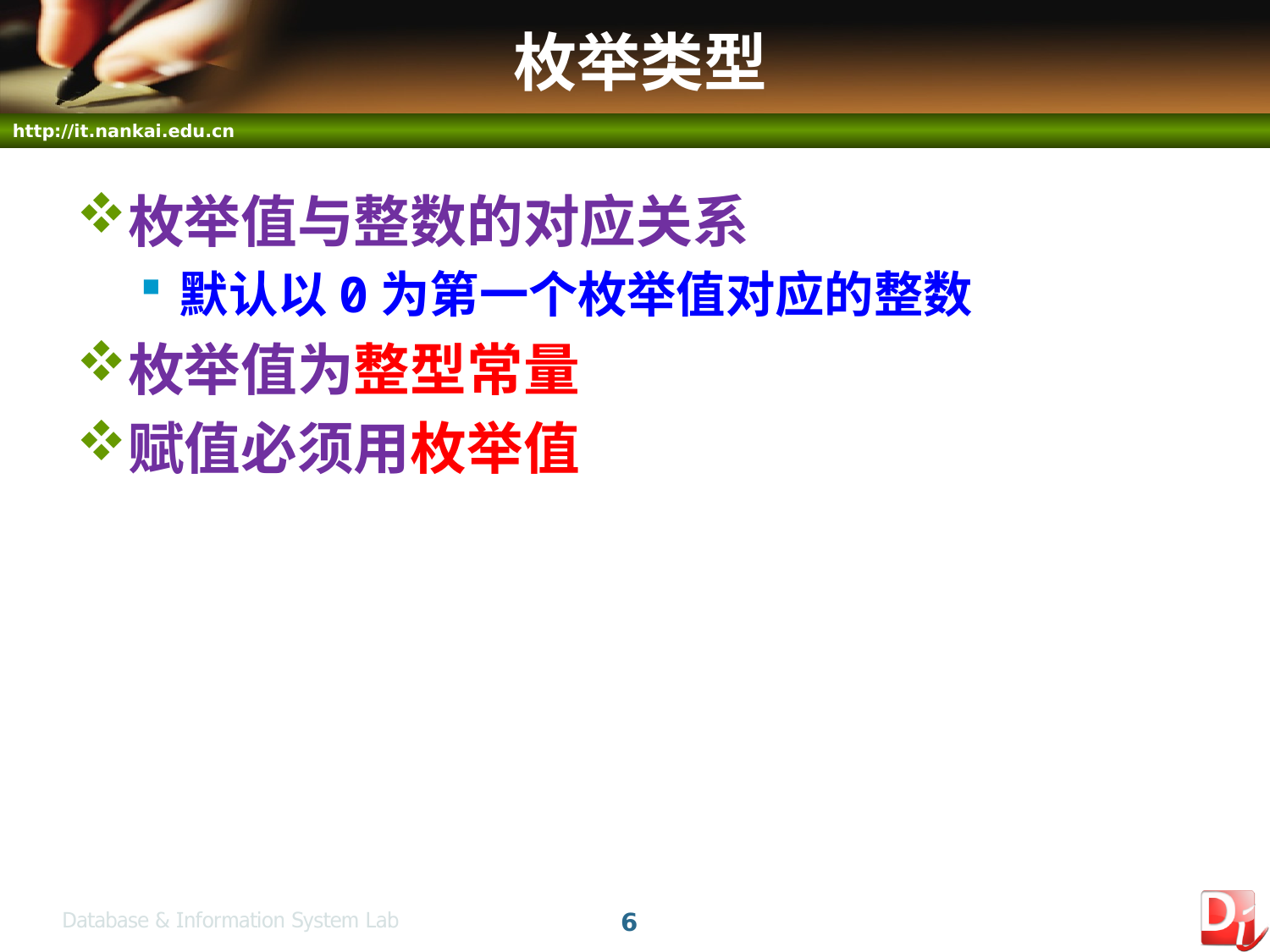

# 枚举类型
枚举值与整数的对应关系
默认以0为第一个枚举值对应的整数
枚举值为整型常量
赋值必须用枚举值
6
Database & Information System Lab